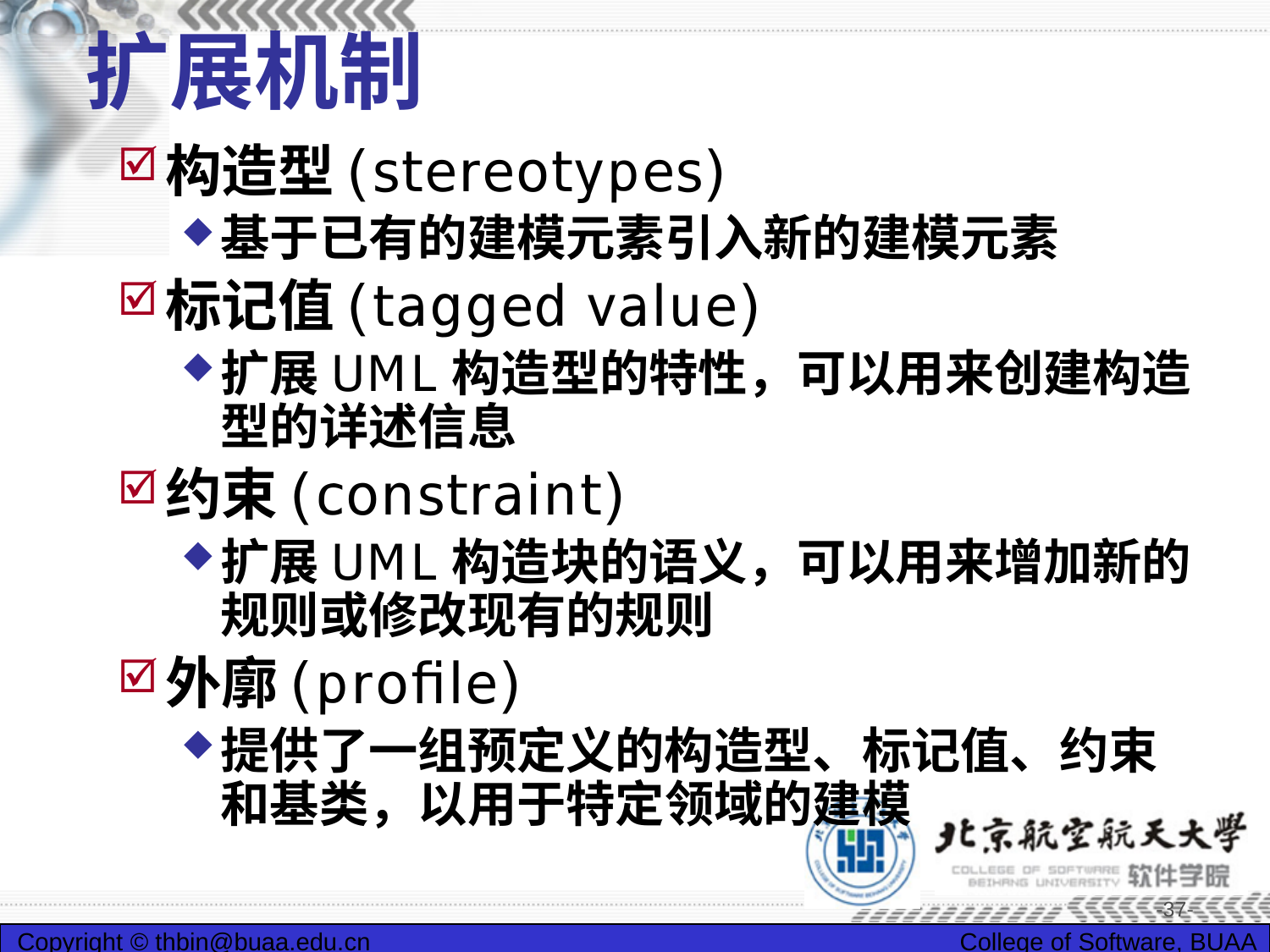

# 扩展机制
构造型(stereotypes)
基于已有的建模元素引入新的建模元素
标记值(tagged value)
扩展UML构造型的特性，可以用来创建构造型的详述信息
约束(constraint)
扩展UML构造块的语义，可以用来增加新的规则或修改现有的规则
外廓(profile)
提供了一组预定义的构造型、标记值、约束和基类，以用于特定领域的建模
-37-